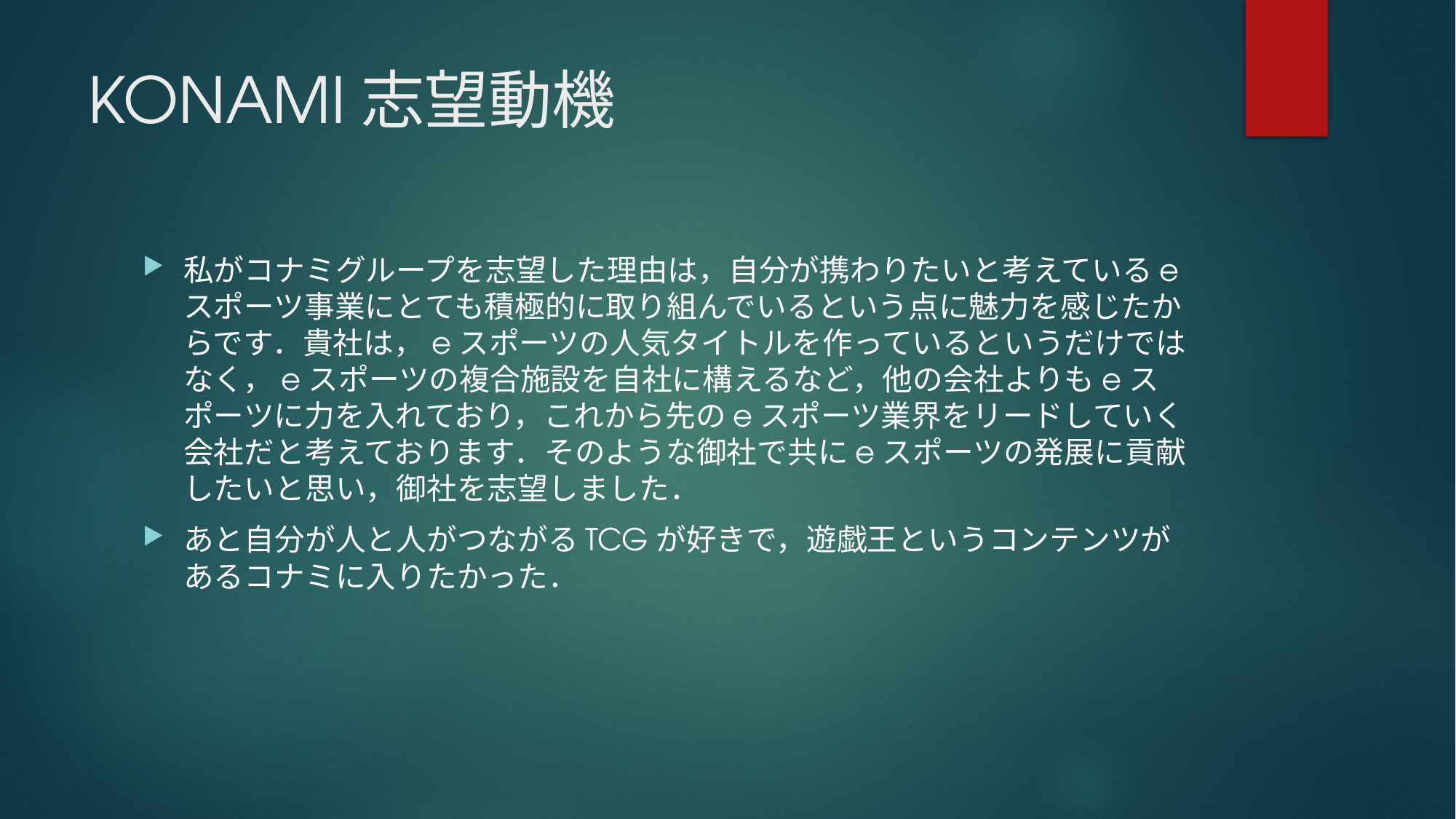

# KONAMI志望動機
私がコナミグループを志望した理由は，自分が携わりたいと考えているeスポーツ事業にとても積極的に取り組んでいるという点に魅力を感じたからです．貴社は，eスポーツの人気タイトルを作っているというだけではなく，eスポーツの複合施設を自社に構えるなど，他の会社よりもeスポーツに力を入れており，これから先のeスポーツ業界をリードしていく会社だと考えております．そのような御社で共にeスポーツの発展に貢献したいと思い，御社を志望しました．
あと自分が人と人がつながるTCGが好きで，遊戯王というコンテンツがあるコナミに入りたかった．